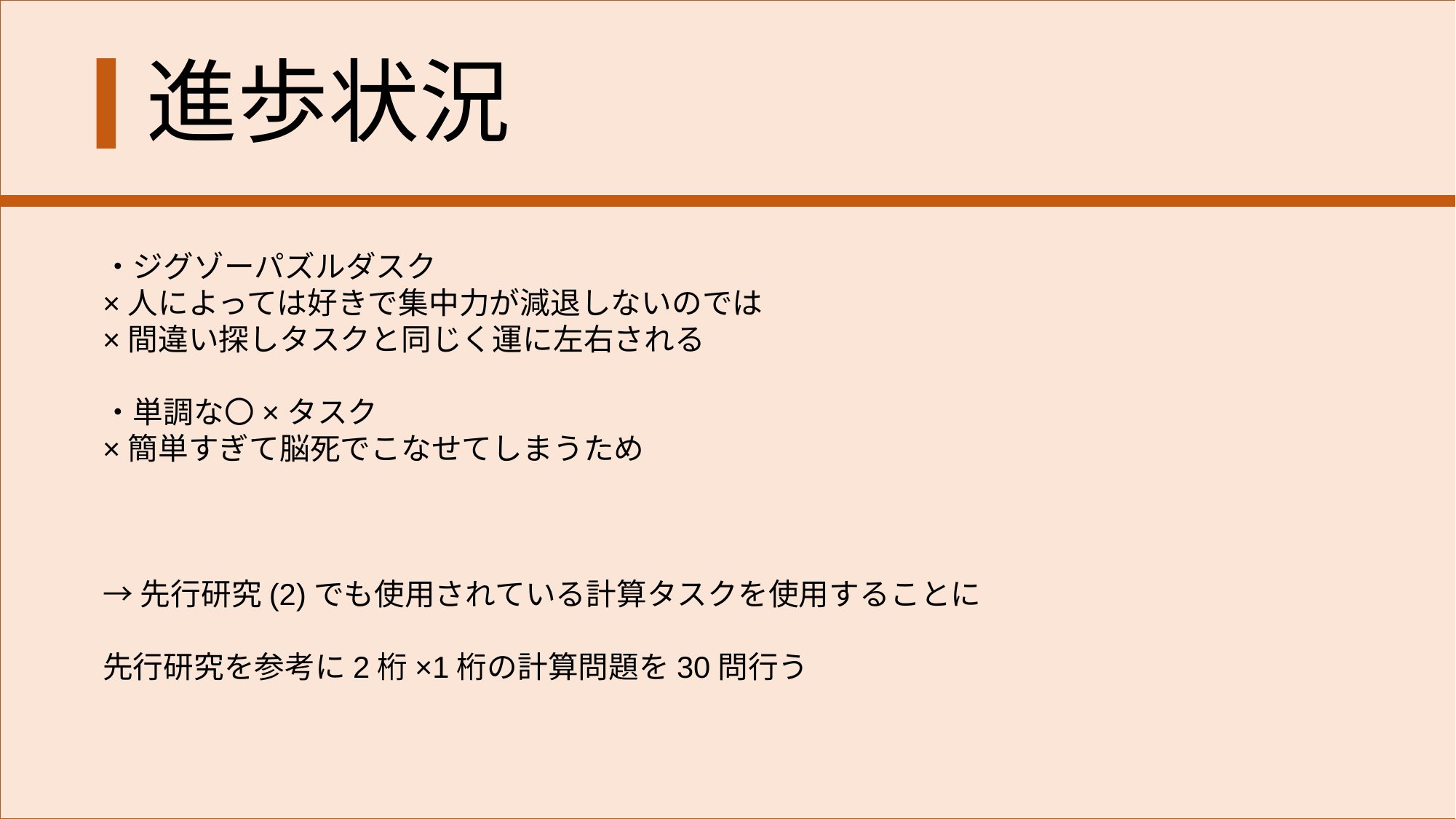

進歩状況

・ジグゾーパズルダスク
×人によっては好きで集中力が減退しないのでは
×間違い探しタスクと同じく運に左右される

・単調な〇×タスク
×簡単すぎて脳死でこなせてしまうため

→先行研究(2)でも使用されている計算タスクを使用することに

先行研究を参考に2桁×1桁の計算問題を30問行う